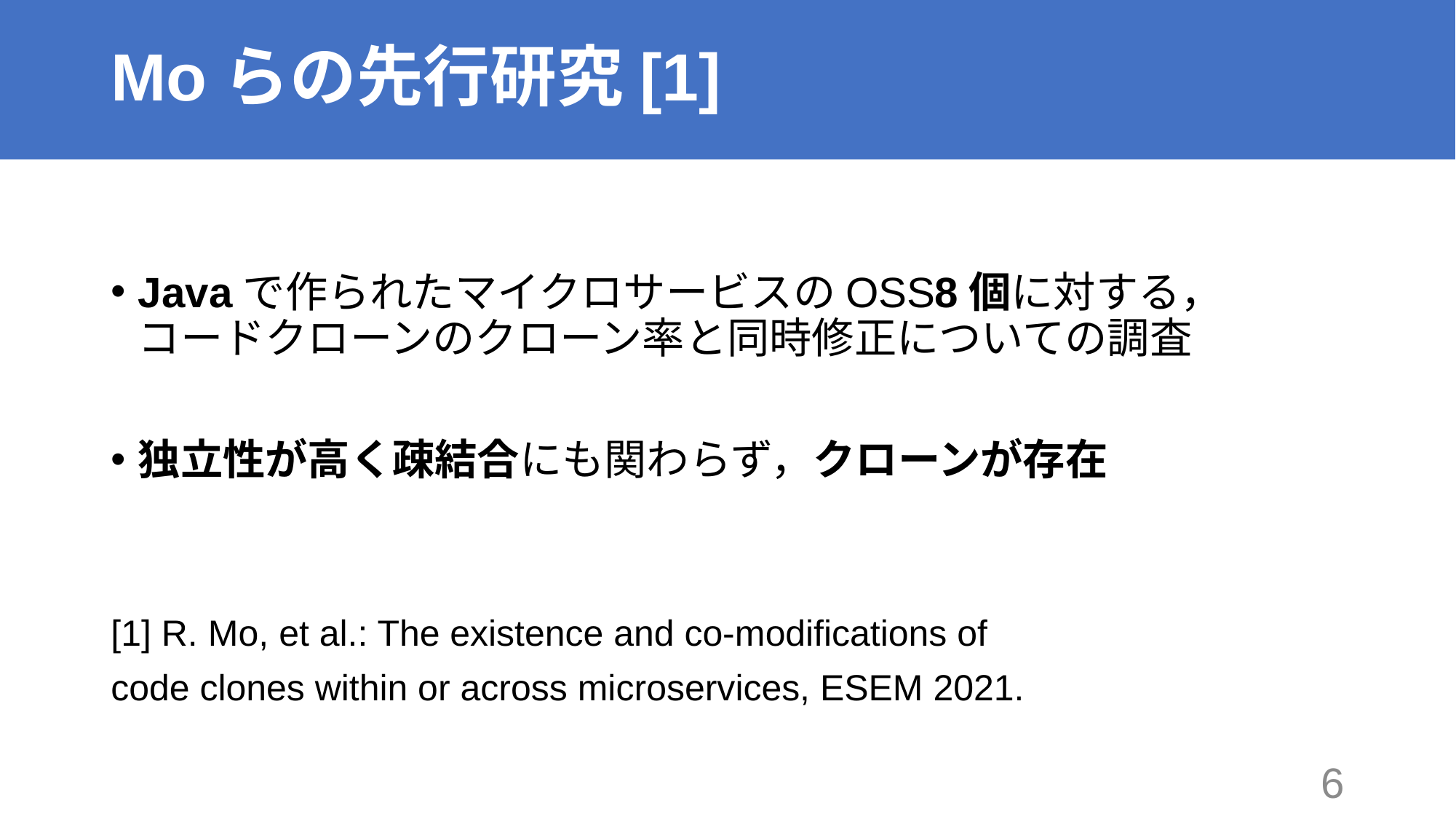

# Moらの先行研究[1]

Javaで作られたマイクロサービスのOSS8個に対する，
コードクローンのクローン率と同時修正についての調査

独立性が高く疎結合にも関わらず，クローンが存在

[1] R. Mo, et al.: The existence and co-modifications of
code clones within or across microservices, ESEM 2021.

6